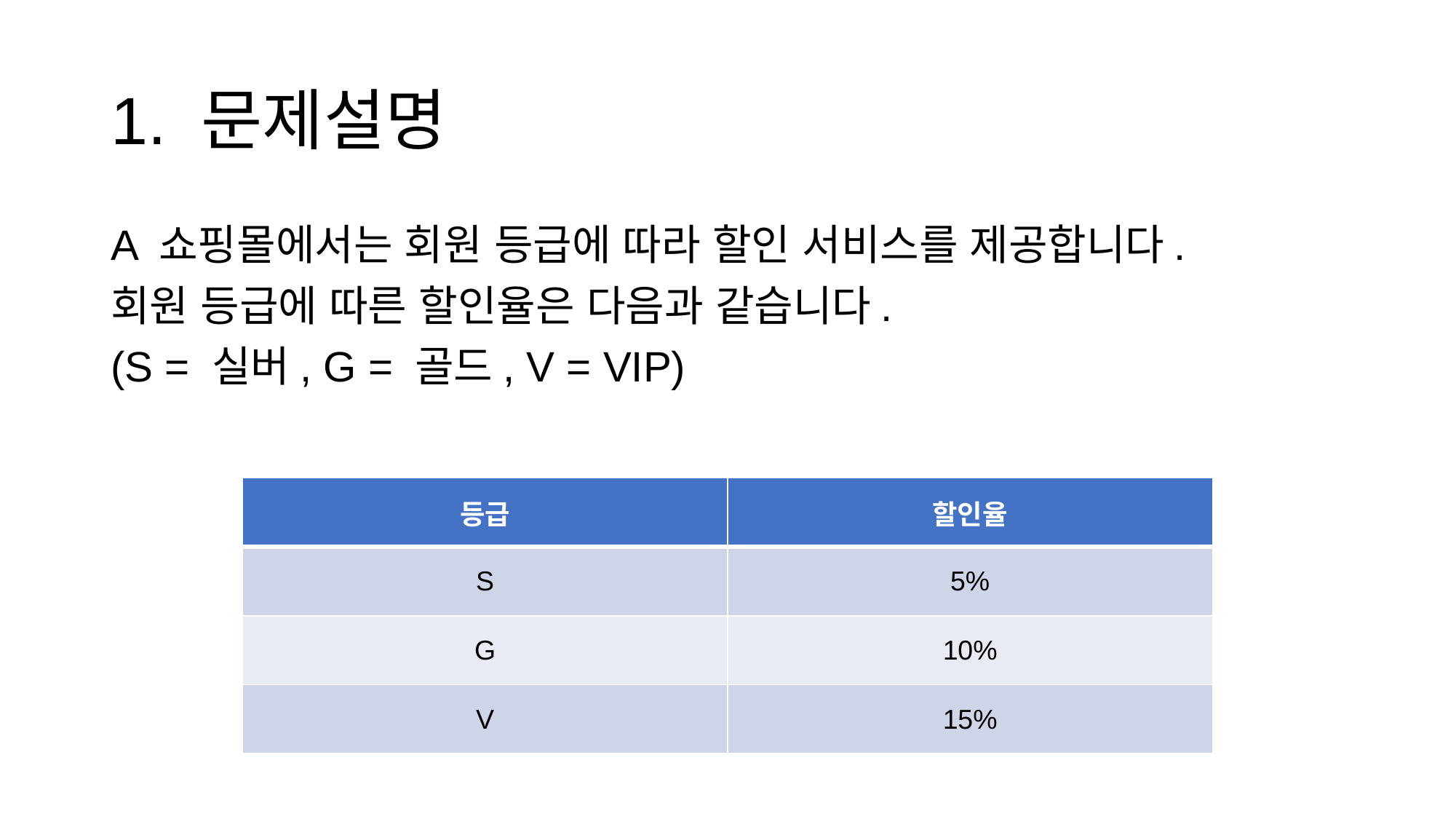

# 1. 문제설명
A 쇼핑몰에서는 회원 등급에 따라 할인 서비스를 제공합니다.
회원 등급에 따른 할인율은 다음과 같습니다.
(S = 실버, G = 골드, V = VIP)
| 등급 | 할인율 |
| --- | --- |
| S | 5% |
| G | 10% |
| V | 15% |